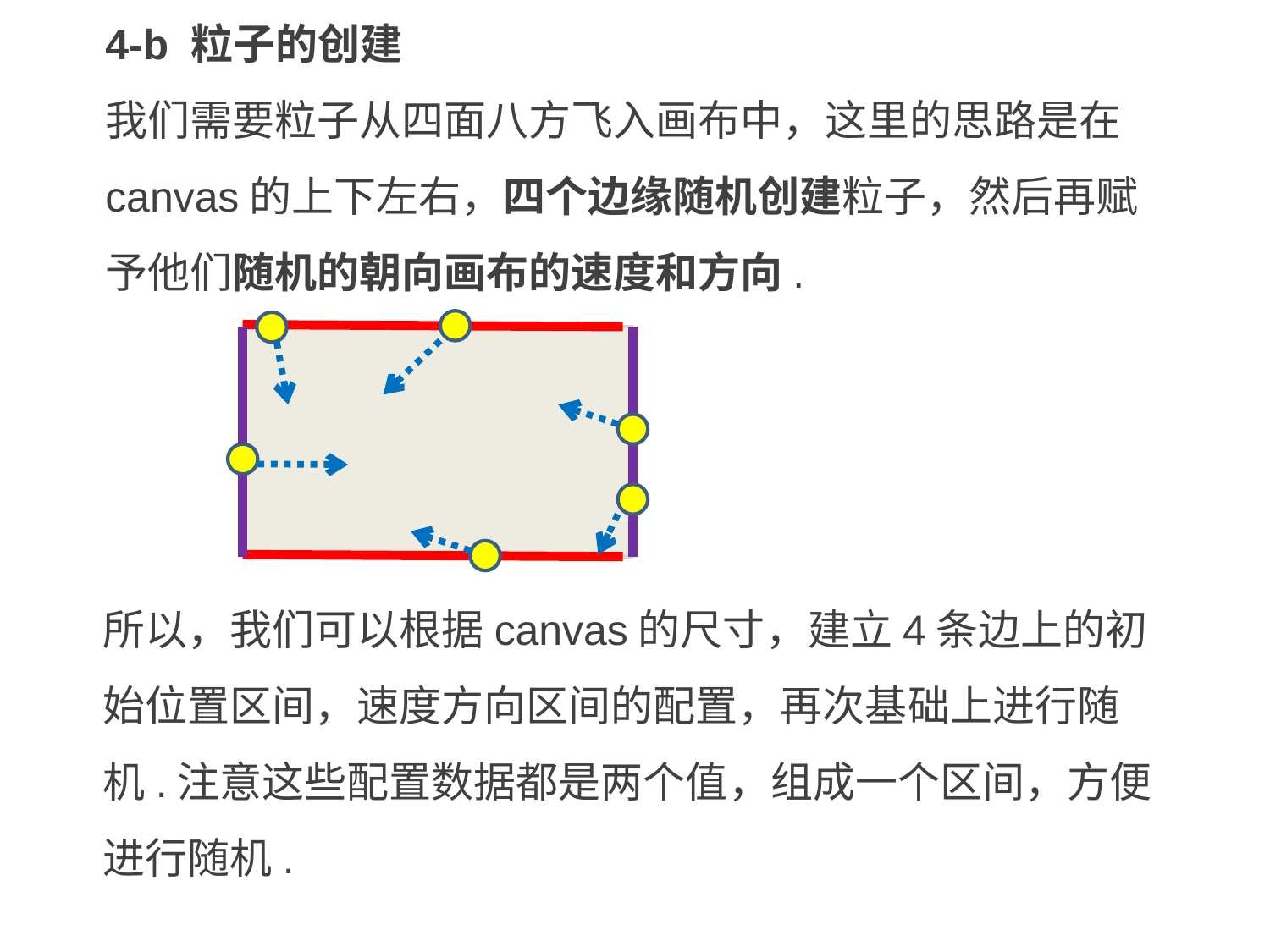

4-b 粒子的创建
我们需要粒子从四面八方飞入画布中，这里的思路是在canvas的上下左右，四个边缘随机创建粒子，然后再赋予他们随机的朝向画布的速度和方向.

所以，我们可以根据canvas的尺寸，建立4条边上的初始位置区间，速度方向区间的配置，再次基础上进行随机.注意这些配置数据都是两个值，组成一个区间，方便进行随机.